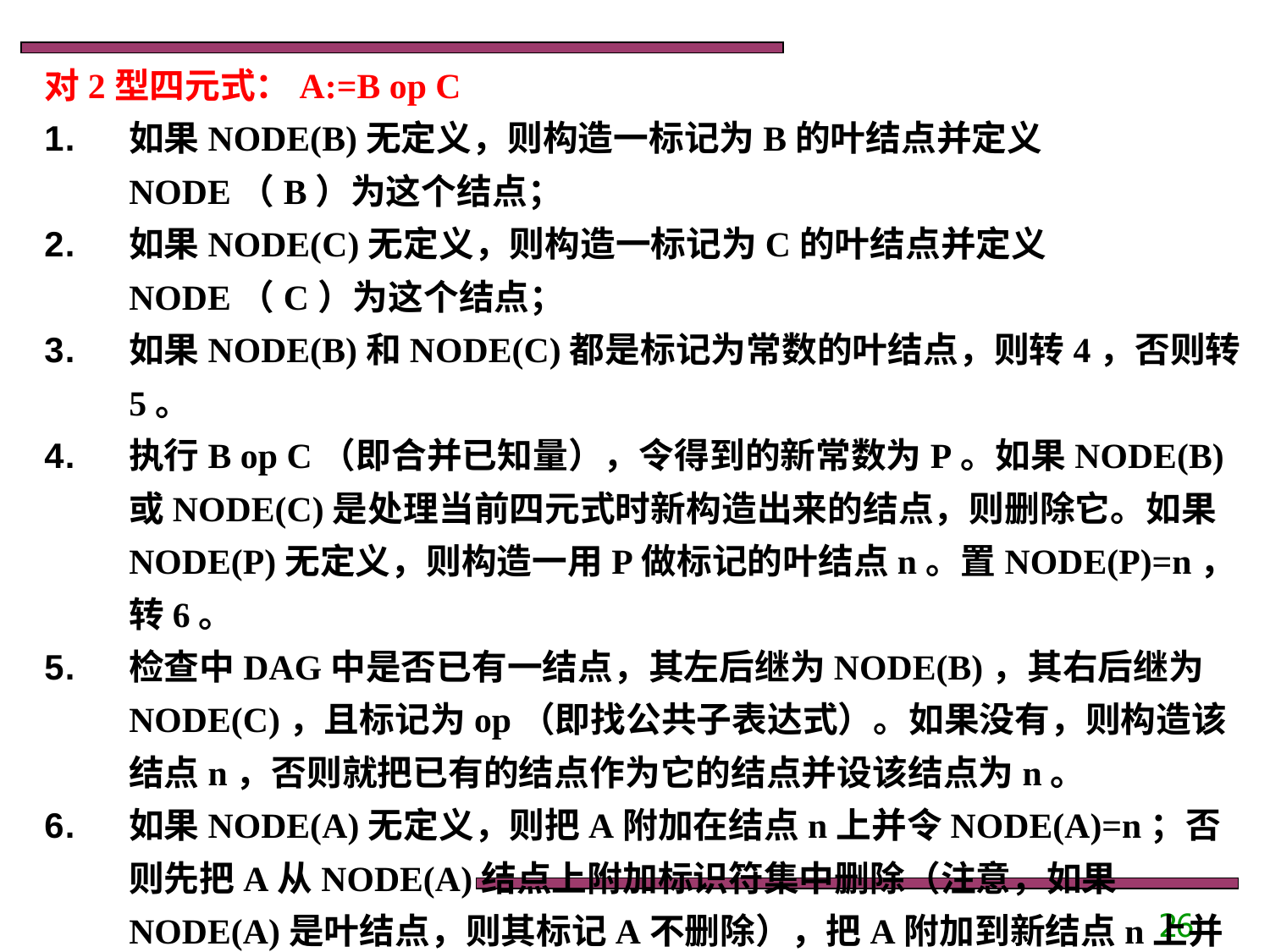

对2型四元式：A:=B op C
如果NODE(B)无定义，则构造一标记为B的叶结点并定义NODE（B）为这个结点；
如果NODE(C)无定义，则构造一标记为C的叶结点并定义NODE（C）为这个结点；
如果NODE(B)和NODE(C)都是标记为常数的叶结点，则转4，否则转5。
执行B op C（即合并已知量），令得到的新常数为P。如果NODE(B)或NODE(C)是处理当前四元式时新构造出来的结点，则删除它。如果NODE(P)无定义，则构造一用P做标记的叶结点n。置NODE(P)=n，转6。
检查中DAG中是否已有一结点，其左后继为NODE(B)，其右后继为NODE(C)，且标记为op（即找公共子表达式）。如果没有，则构造该结点n，否则就把已有的结点作为它的结点并设该结点为n。
如果NODE(A)无定义，则把A附加在结点n上并令NODE(A)=n；否则先把A从NODE(A)结点上附加标识符集中删除（注意，如果NODE(A)是叶结点，则其标记A不删除），把A附加到新结点n上并令NODE(A)=n。

26